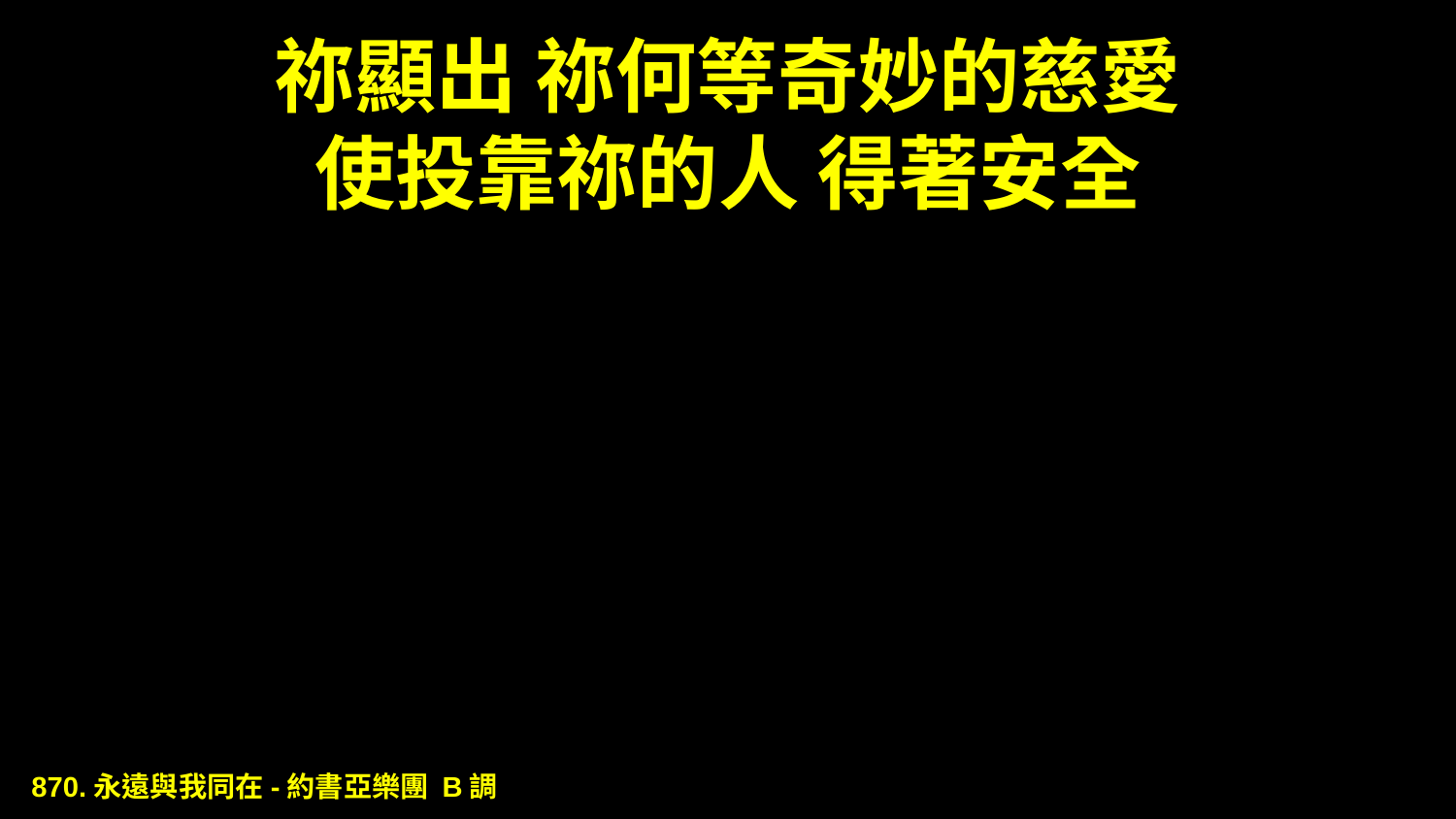

# 祢顯出 祢何等奇妙的慈愛 使投靠祢的人 得著安全
870.永遠與我同在-約書亞樂團 B調